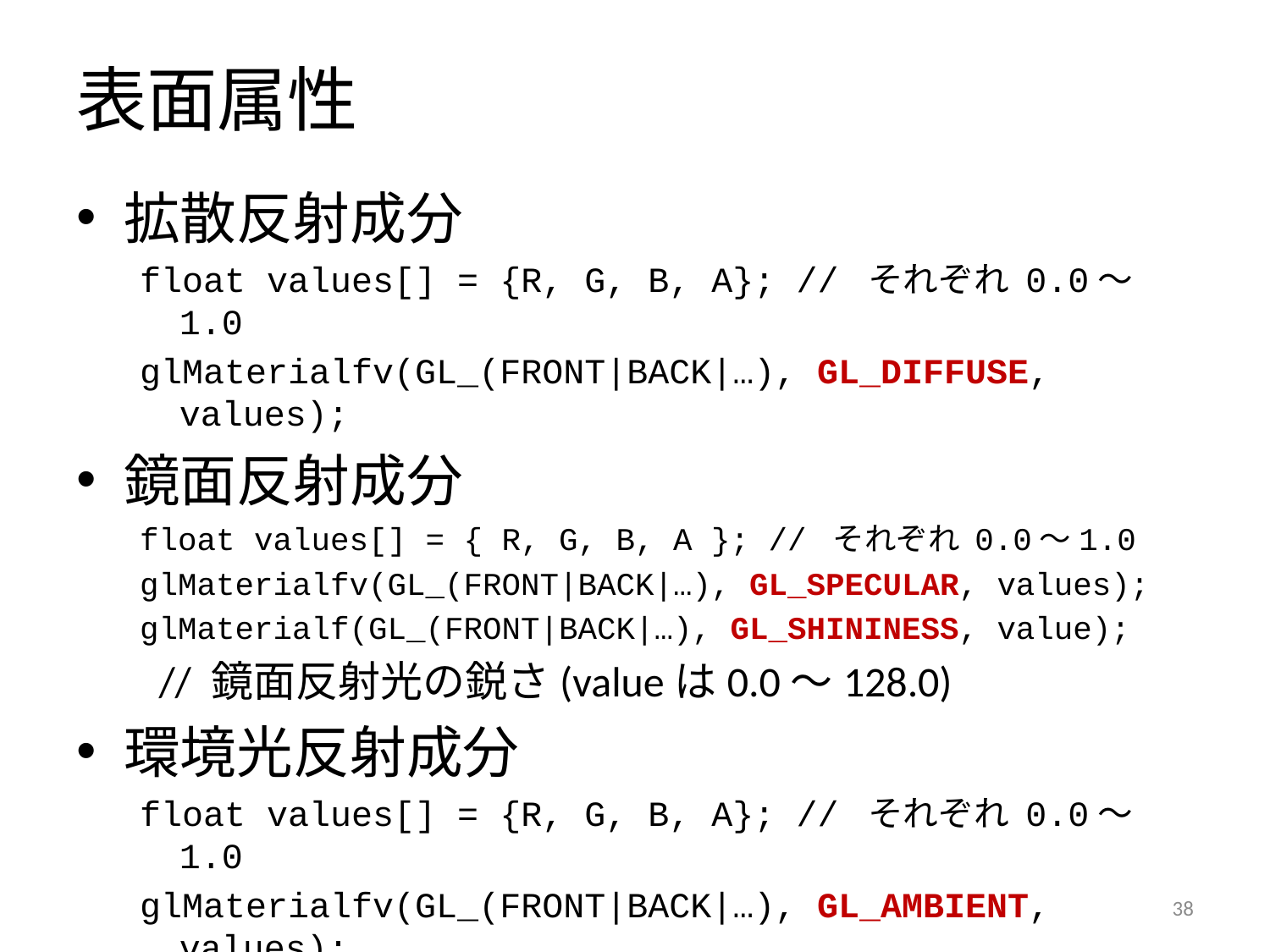

# 表面属性
拡散反射成分
float values[] = {R, G, B, A}; // それぞれ 0.0～1.0
glMaterialfv(GL_(FRONT|BACK|…), GL_DIFFUSE, values);
鏡面反射成分
float values[] = { R, G, B, A }; // それぞれ 0.0～1.0
glMaterialfv(GL_(FRONT|BACK|…), GL_SPECULAR, values);
glMaterialf(GL_(FRONT|BACK|…), GL_SHININESS, value);
  // 鏡面反射光の鋭さ(valueは0.0～128.0)
環境光反射成分
float values[] = {R, G, B, A}; // それぞれ 0.0～1.0
glMaterialfv(GL_(FRONT|BACK|…), GL_AMBIENT, values);

38